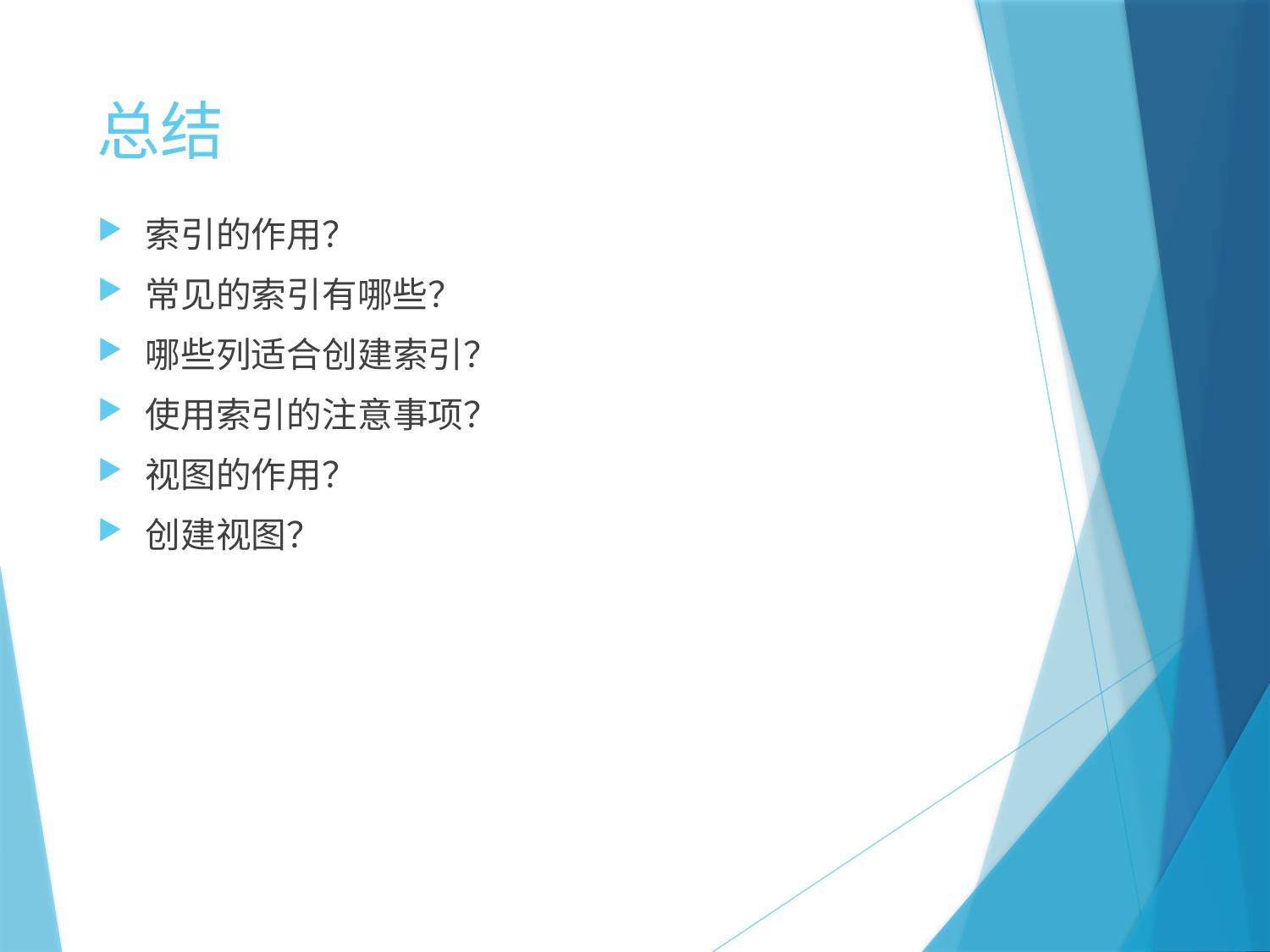

# 总结
索引的作用？
常见的索引有哪些？
哪些列适合创建索引？
使用索引的注意事项？
视图的作用？
创建视图？